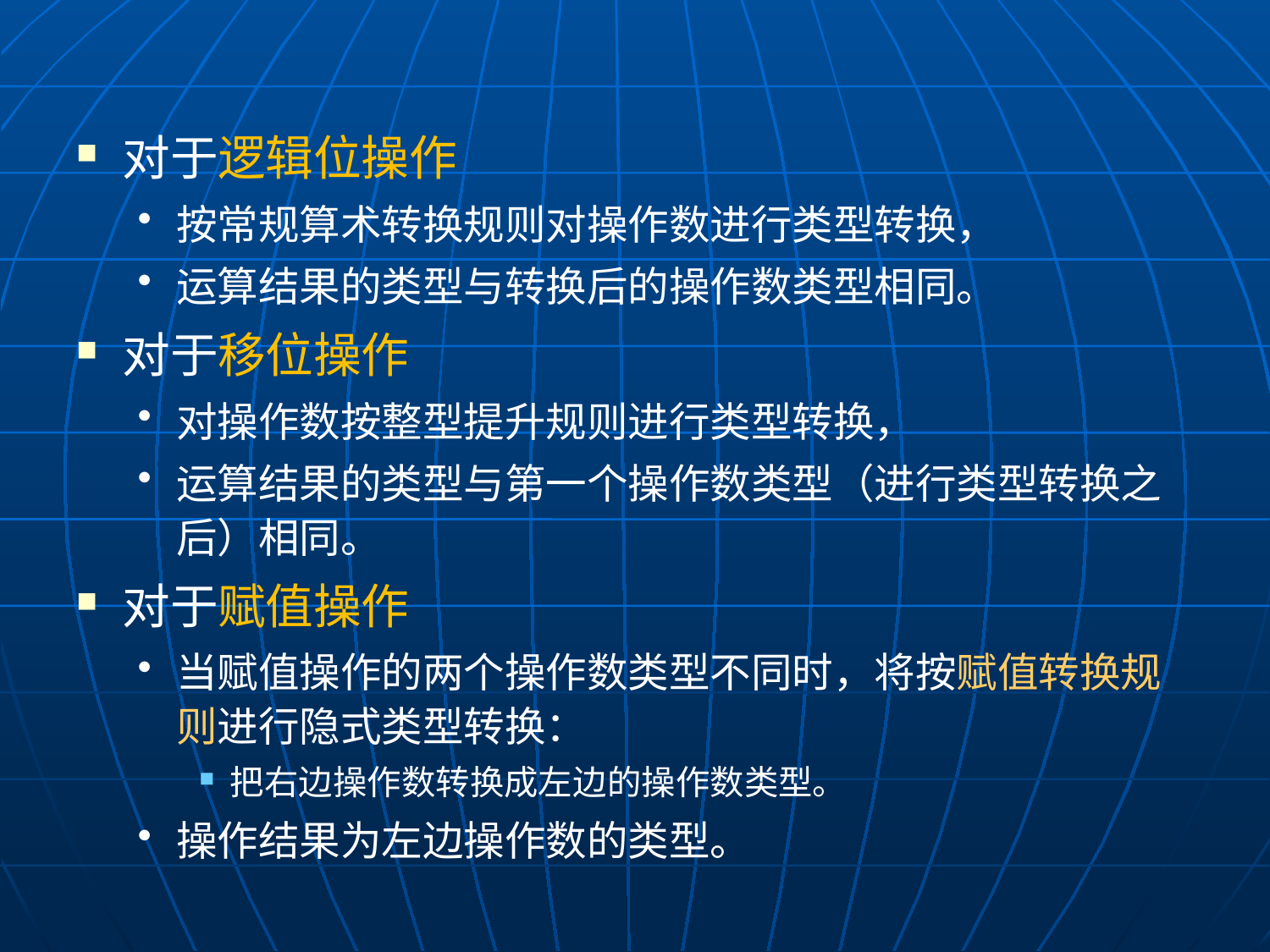

对于逻辑位操作
按常规算术转换规则对操作数进行类型转换，
运算结果的类型与转换后的操作数类型相同。
对于移位操作
对操作数按整型提升规则进行类型转换，
运算结果的类型与第一个操作数类型（进行类型转换之后）相同。
对于赋值操作
当赋值操作的两个操作数类型不同时，将按赋值转换规则进行隐式类型转换：
把右边操作数转换成左边的操作数类型。
操作结果为左边操作数的类型。